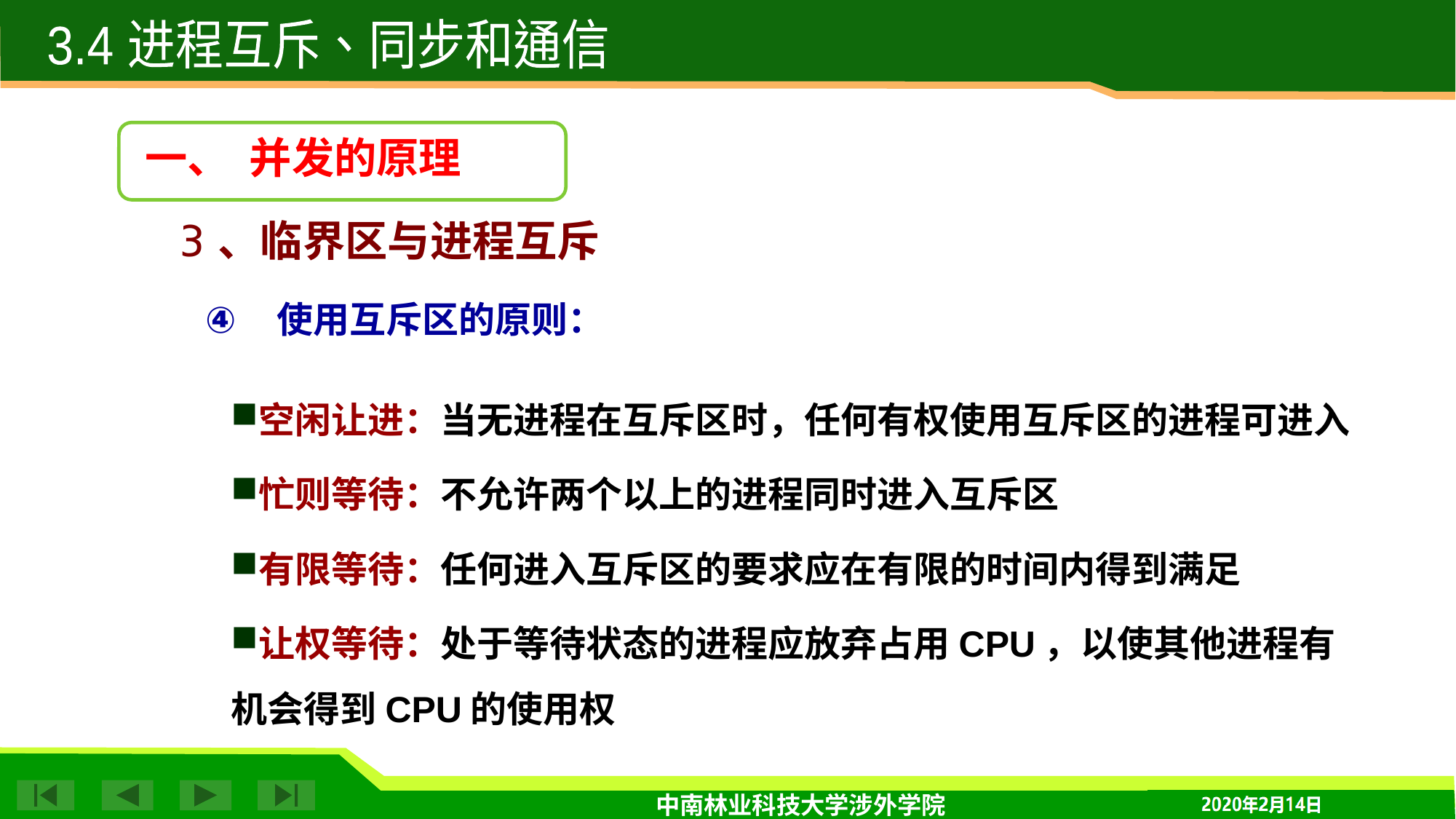

3.4 进程互斥、同步和通信

一、  并发的原理
3、临界区与进程互斥
 使用互斥区的原则：
空闲让进：当无进程在互斥区时，任何有权使用互斥区的进程可进入
忙则等待：不允许两个以上的进程同时进入互斥区
有限等待：任何进入互斥区的要求应在有限的时间内得到满足
让权等待：处于等待状态的进程应放弃占用CPU，以使其他进程有机会得到CPU的使用权